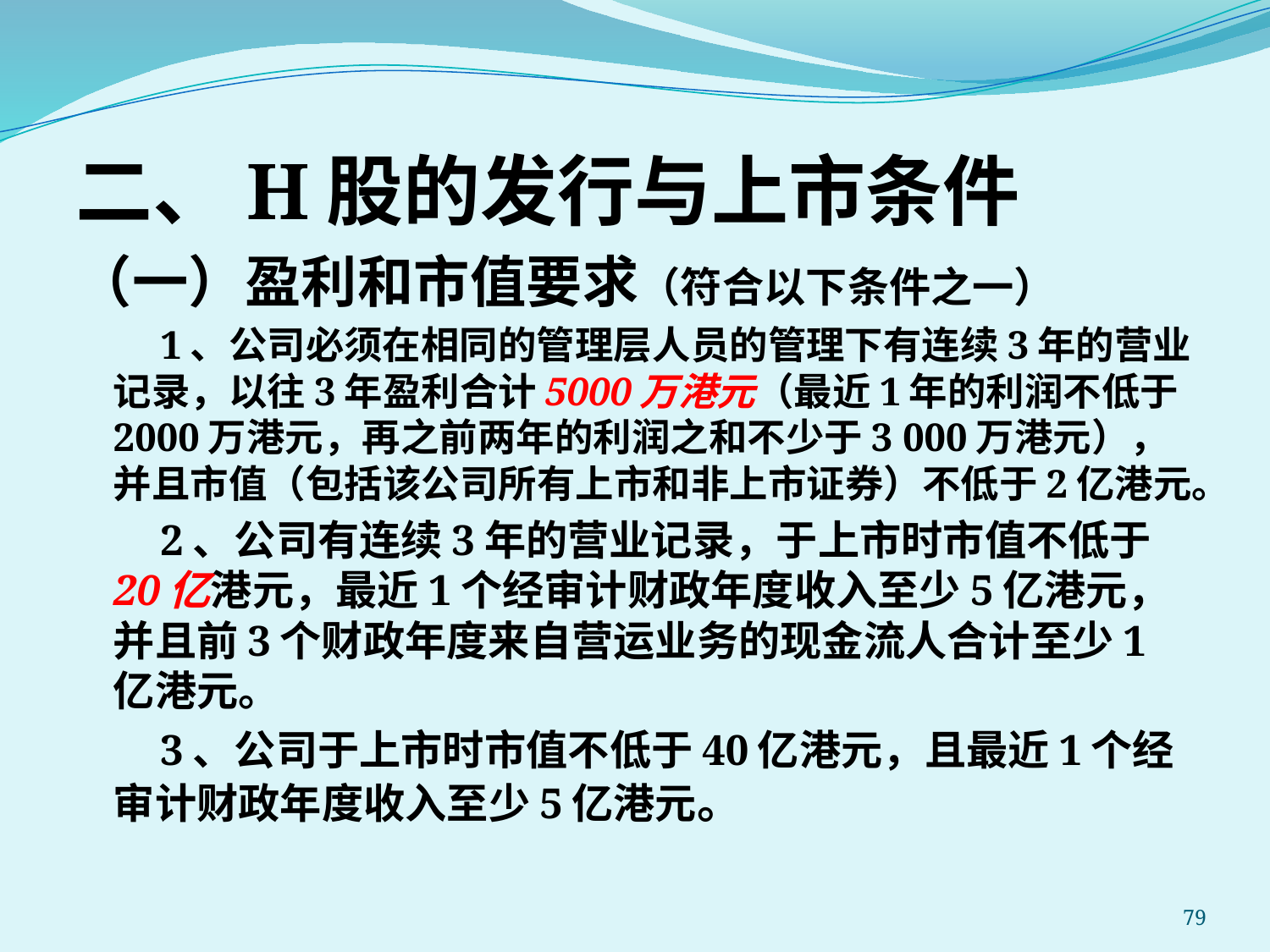

二、H股的发行与上市条件
（一）盈利和市值要求（符合以下条件之一）
1、公司必须在相同的管理层人员的管理下有连续3年的营业记录，以往3年盈利合计5000万港元（最近1年的利润不低于2000万港元，再之前两年的利润之和不少于3 000万港元），并且市值（包括该公司所有上市和非上市证券）不低于2亿港元。
2、公司有连续3年的营业记录，于上市时市值不低于20亿港元，最近1个经审计财政年度收入至少5亿港元，并且前3个财政年度来自营运业务的现金流人合计至少1亿港元。
3、公司于上市时市值不低于40亿港元，且最近1个经审计财政年度收入至少5亿港元。

79